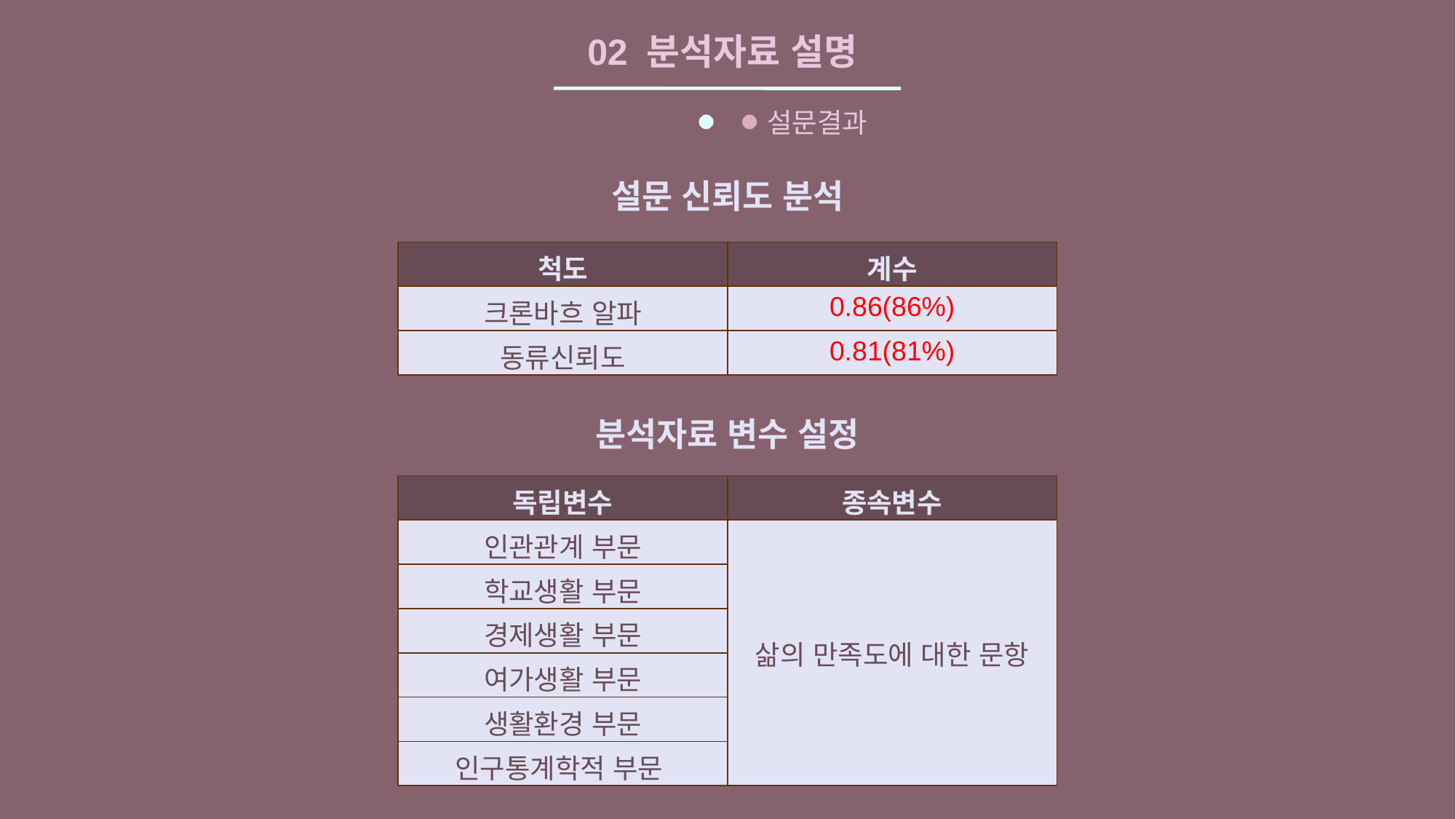

02 분석자료 설명
설문결과

설문 신뢰도 분석
| 척도 | 계수 |
| --- | --- |
| 크론바흐 알파 | 0.86(86%) |
| 동류신뢰도 | 0.81(81%) |
분석자료 변수 설정
| 독립변수 | 종속변수 |
| --- | --- |
| 인관관계 부문 | 삶의 만족도에 대한 문항 |
| 학교생활 부문 |  |
| 경제생활 부문 |  |
| 여가생활 부문 |  |
| 생활환경 부문 |  |
| 인구통계학적 부문 |  |